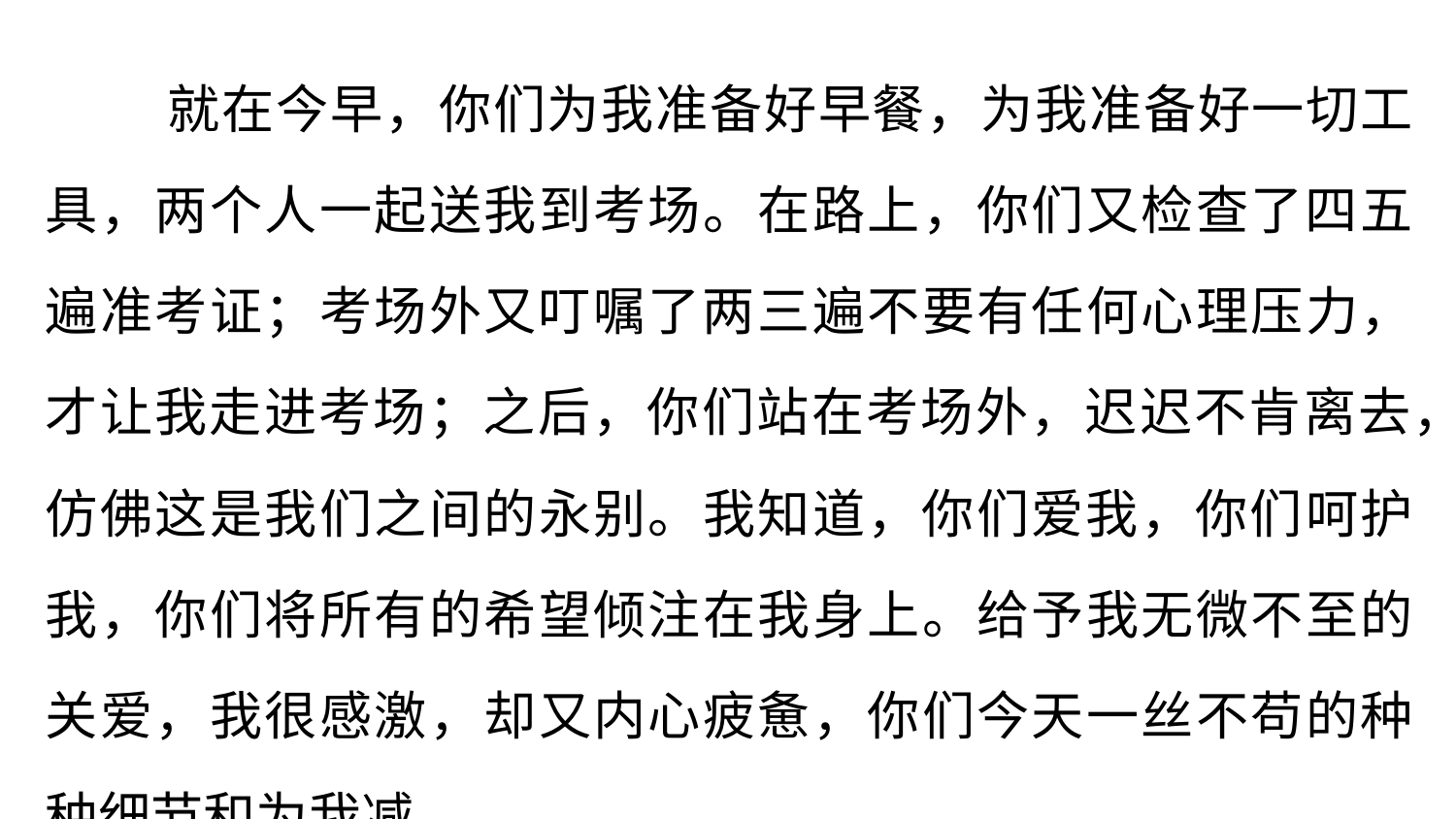

就在今早，你们为我准备好早餐，为我准备好一切工具，两个人一起送我到考场。在路上，你们又检查了四五遍准考证；考场外又叮嘱了两三遍不要有任何心理压力，才让我走进考场；之后，你们站在考场外，迟迟不肯离去，仿佛这是我们之间的永别。我知道，你们爱我，你们呵护我，你们将所有的希望倾注在我身上。给予我无微不至的关爱，我很感激，却又内心疲惫，你们今天一丝不苟的种种细节和为我减